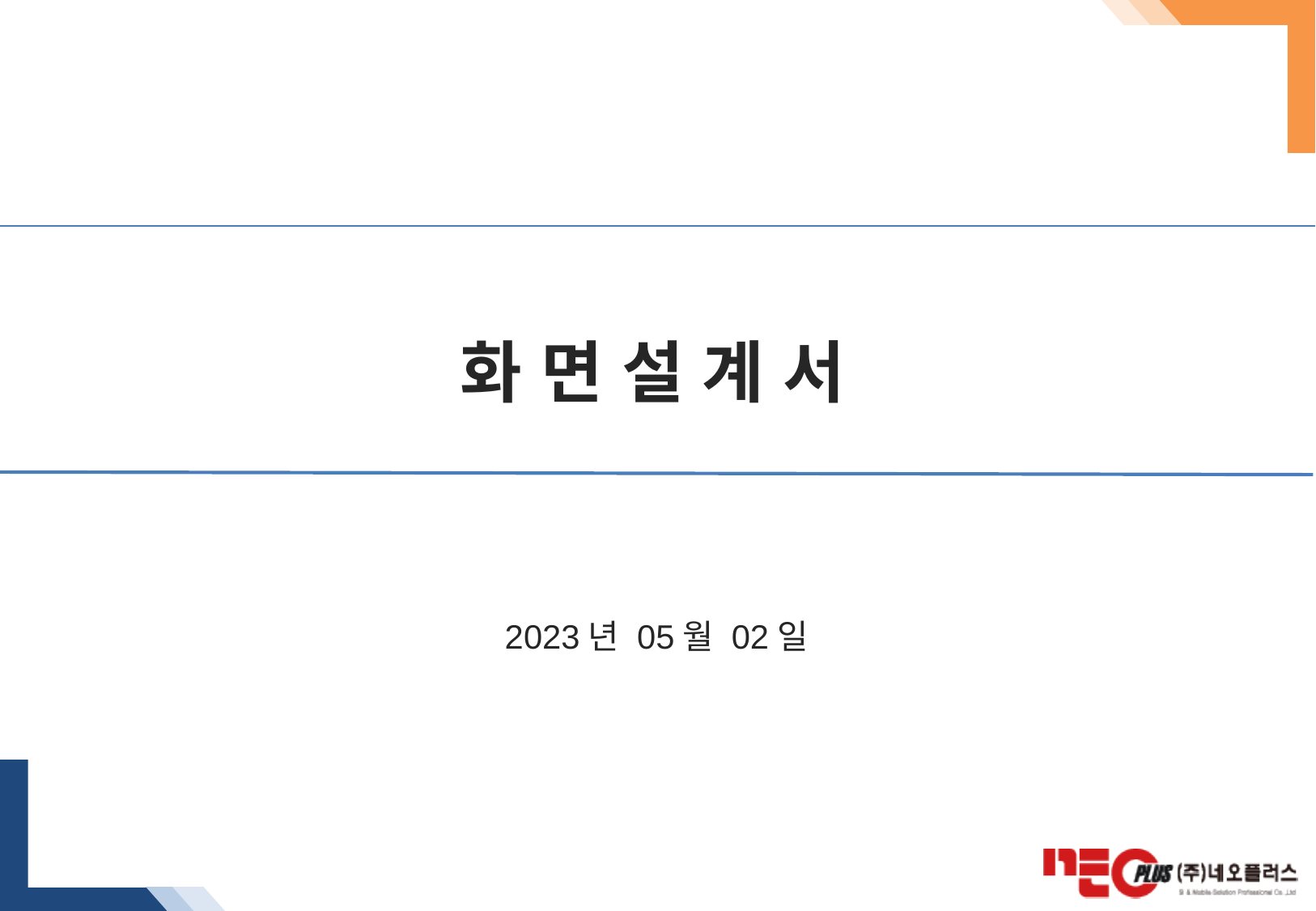

화 면 설 계 서
2023년 05월 02일